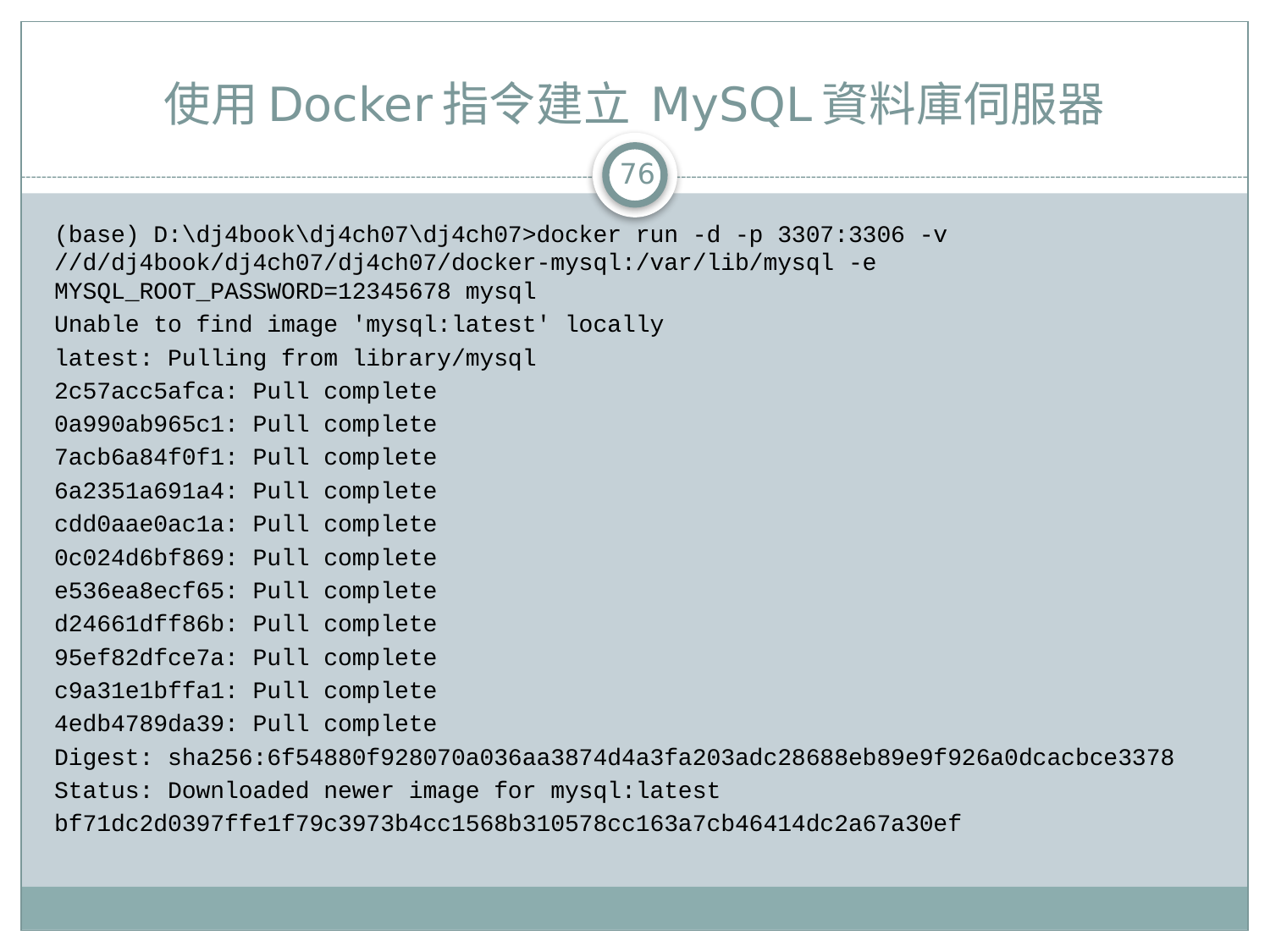

# 使用Docker指令建立 MySQL資料庫伺服器
76
(base) D:\dj4book\dj4ch07\dj4ch07>docker run -d -p 3307:3306 -v //d/dj4book/dj4ch07/dj4ch07/docker-mysql:/var/lib/mysql -e MYSQL_ROOT_PASSWORD=12345678 mysql
Unable to find image 'mysql:latest' locally
latest: Pulling from library/mysql
2c57acc5afca: Pull complete
0a990ab965c1: Pull complete
7acb6a84f0f1: Pull complete
6a2351a691a4: Pull complete
cdd0aae0ac1a: Pull complete
0c024d6bf869: Pull complete
e536ea8ecf65: Pull complete
d24661dff86b: Pull complete
95ef82dfce7a: Pull complete
c9a31e1bffa1: Pull complete
4edb4789da39: Pull complete
Digest: sha256:6f54880f928070a036aa3874d4a3fa203adc28688eb89e9f926a0dcacbce3378
Status: Downloaded newer image for mysql:latest
bf71dc2d0397ffe1f79c3973b4cc1568b310578cc163a7cb46414dc2a67a30ef